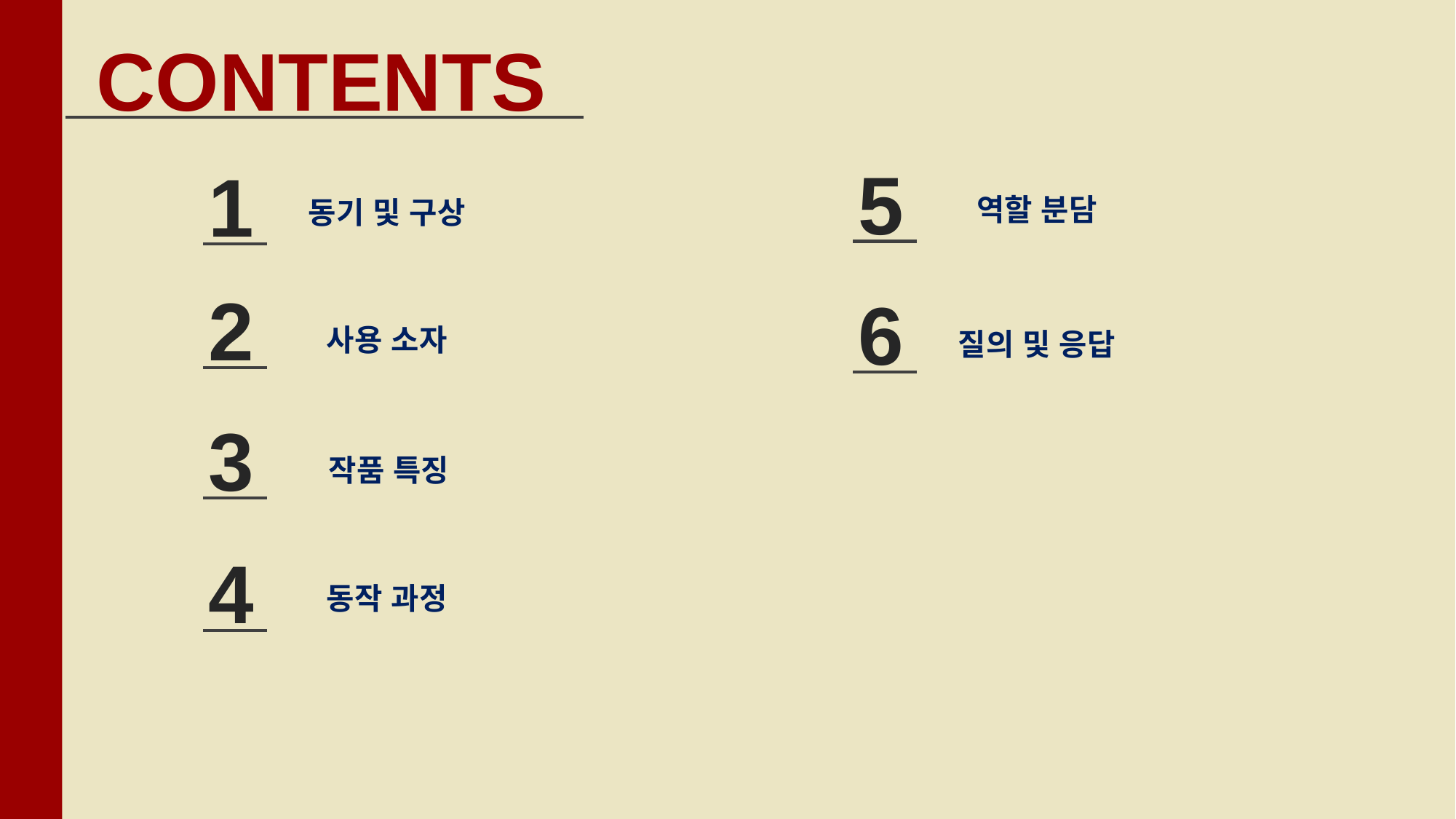

CONTENTS
5
1
역할 분담
동기 및 구상
2
6
사용 소자
질의 및 응답
3
작품 특징
4
동작 과정